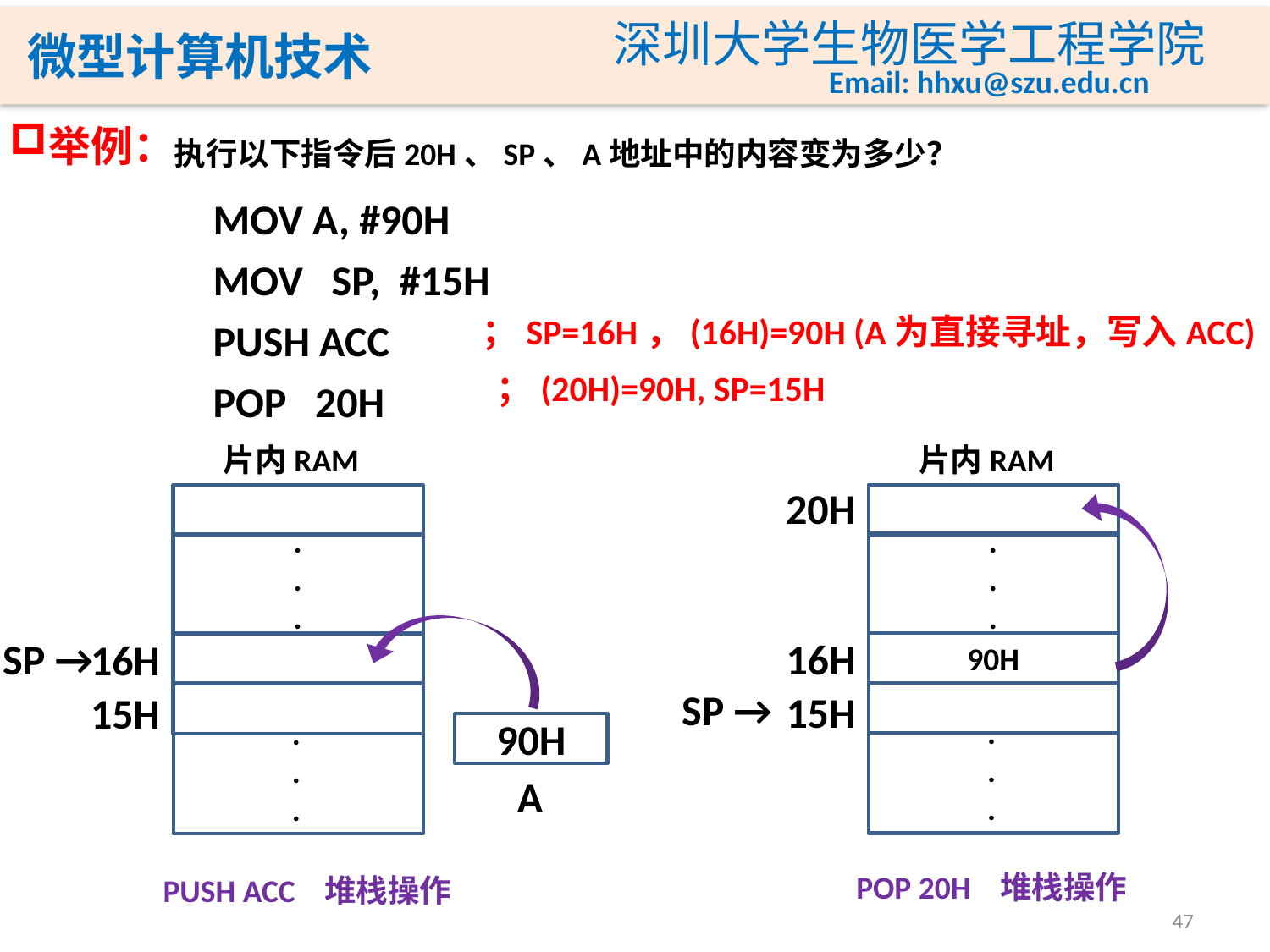

执行以下指令后20H、SP、A地址中的内容变为多少？
举例：
MOV A, #90H
MOV   SP,  #15H
PUSH ACC
POP   20H
；SP=16H，(16H)=90H (A为直接寻址，写入ACC)
；(20H)=90H, SP=15H
片内RAM
20H

.
.
.

16H
90H
SP →
15H

.
.
.

POP 20H   堆栈操作
片内RAM

.
.
.

SP →
16H

15H

.
.
.
90H

A
PUSH ACC   堆栈操作
47